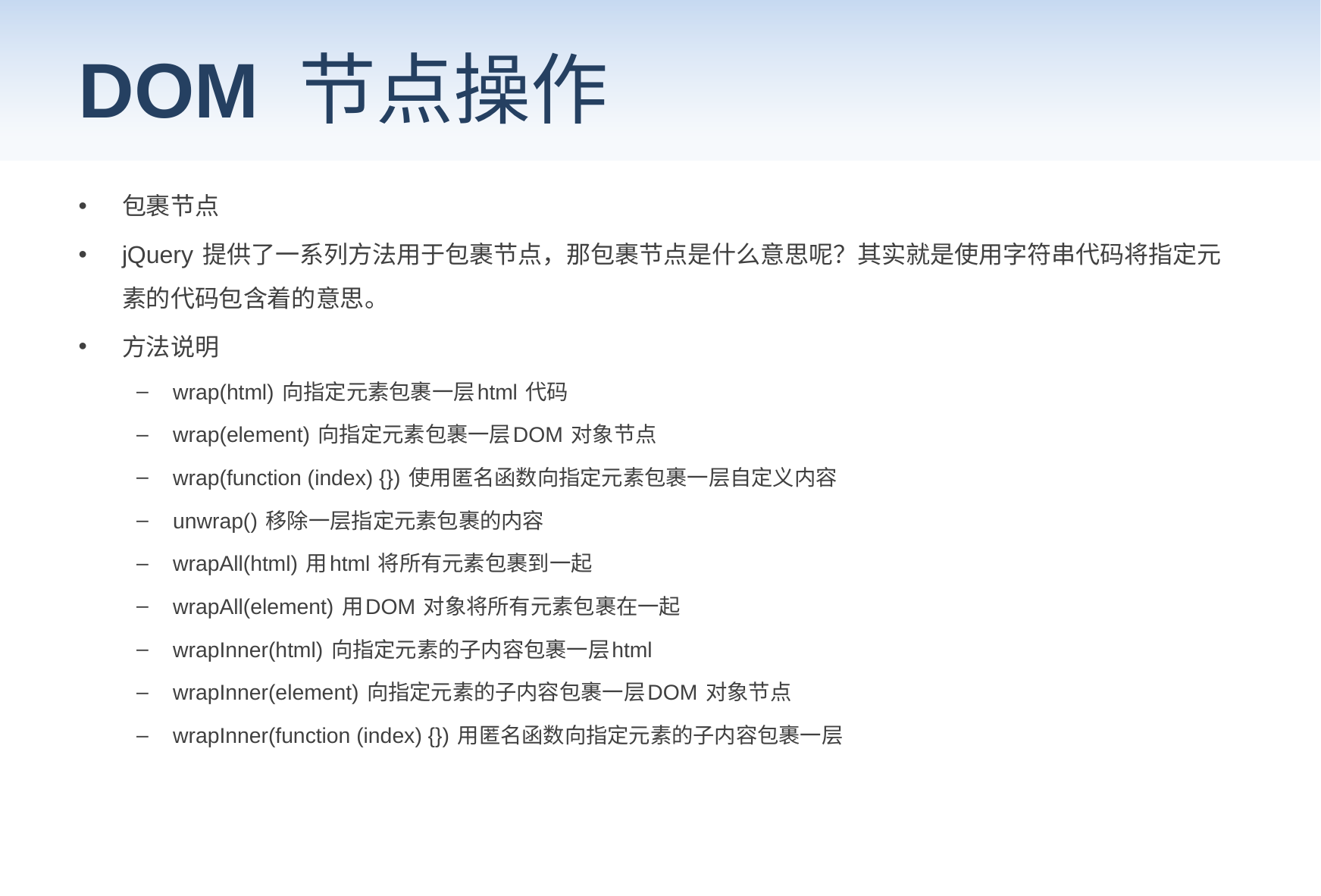

# DOM 节点操作
包裹节点
jQuery 提供了一系列方法用于包裹节点，那包裹节点是什么意思呢？其实就是使用字符串代码将指定元素的代码包含着的意思。
方法说明
wrap(html) 向指定元素包裹一层html 代码
wrap(element) 向指定元素包裹一层DOM 对象节点
wrap(function (index) {}) 使用匿名函数向指定元素包裹一层自定义内容
unwrap() 移除一层指定元素包裹的内容
wrapAll(html) 用html 将所有元素包裹到一起
wrapAll(element) 用DOM 对象将所有元素包裹在一起
wrapInner(html) 向指定元素的子内容包裹一层html
wrapInner(element) 向指定元素的子内容包裹一层DOM 对象节点
wrapInner(function (index) {}) 用匿名函数向指定元素的子内容包裹一层